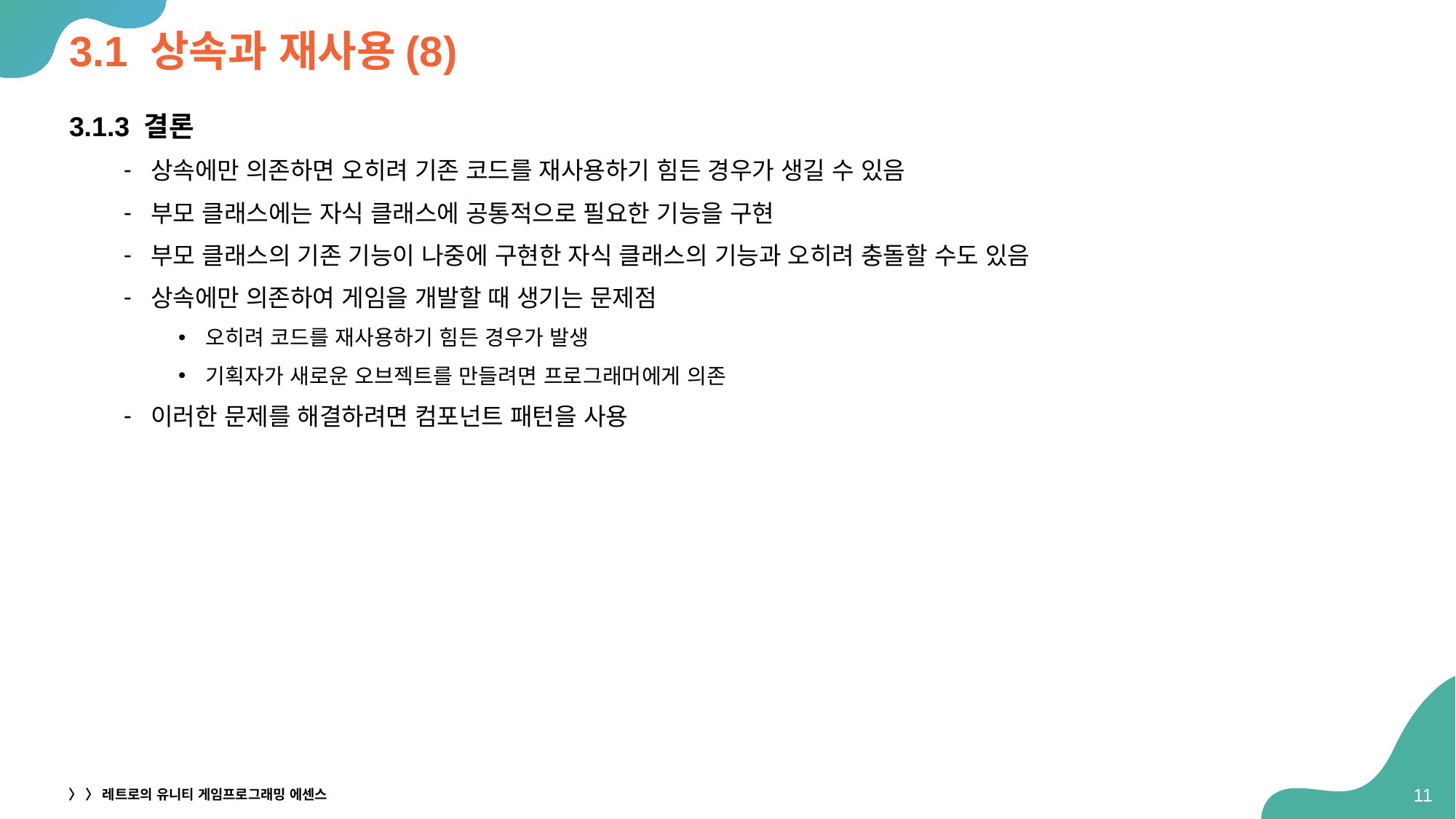

# 3.1 상속과 재사용(8)
3.1.3 결론
상속에만 의존하면 오히려 기존 코드를 재사용하기 힘든 경우가 생길 수 있음
부모 클래스에는 자식 클래스에 공통적으로 필요한 기능을 구현
부모 클래스의 기존 기능이 나중에 구현한 자식 클래스의 기능과 오히려 충돌할 수도 있음
상속에만 의존하여 게임을 개발할 때 생기는 문제점
오히려 코드를 재사용하기 힘든 경우가 발생
기획자가 새로운 오브젝트를 만들려면 프로그래머에게 의존
이러한 문제를 해결하려면 컴포넌트 패턴을 사용

11